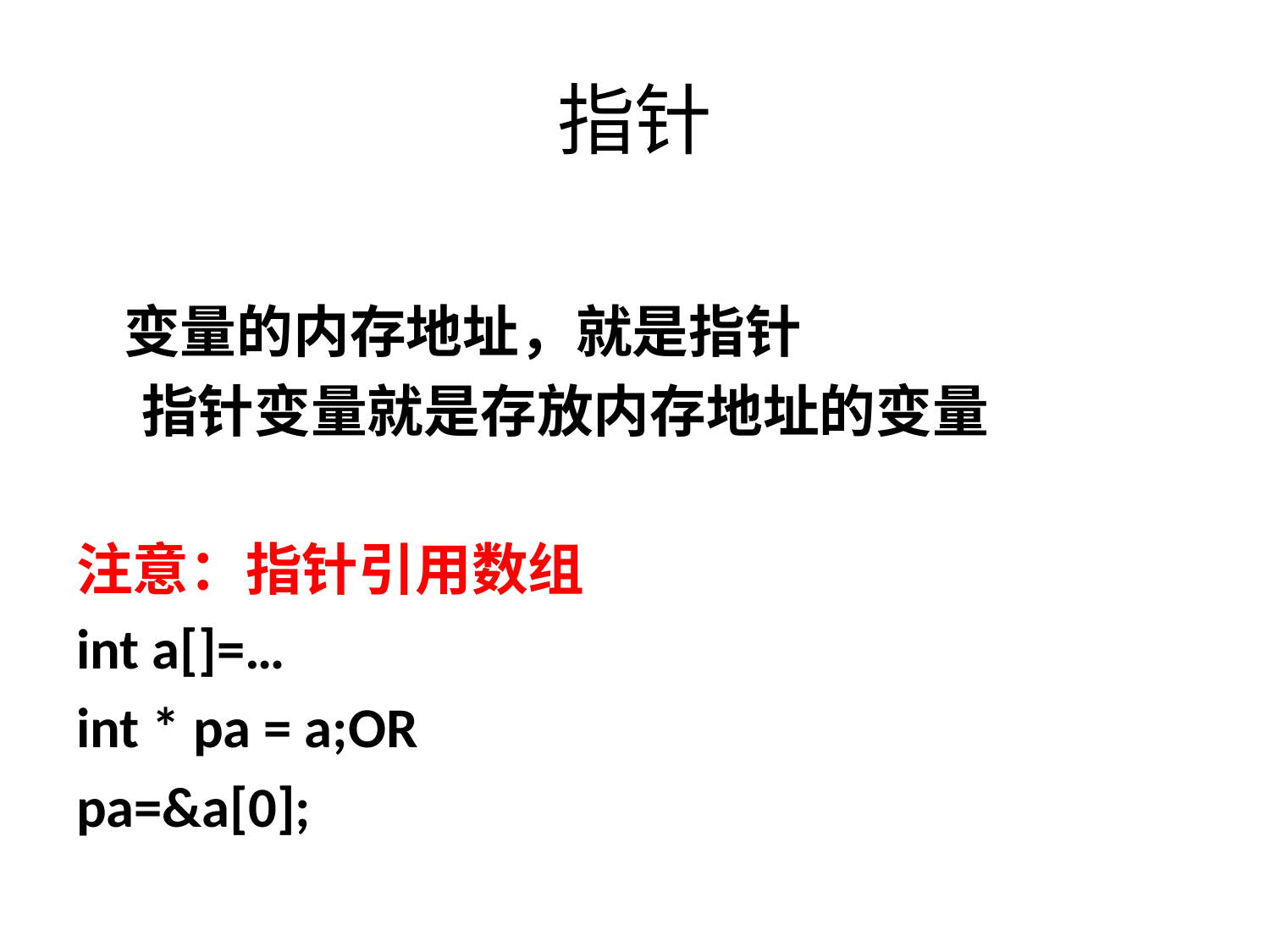

# 指针
变量的内存地址，就是指针
    指针变量就是存放内存地址的变量

注意：指针引用数组
int a[]=…
int * pa = a;OR
pa=&a[0];